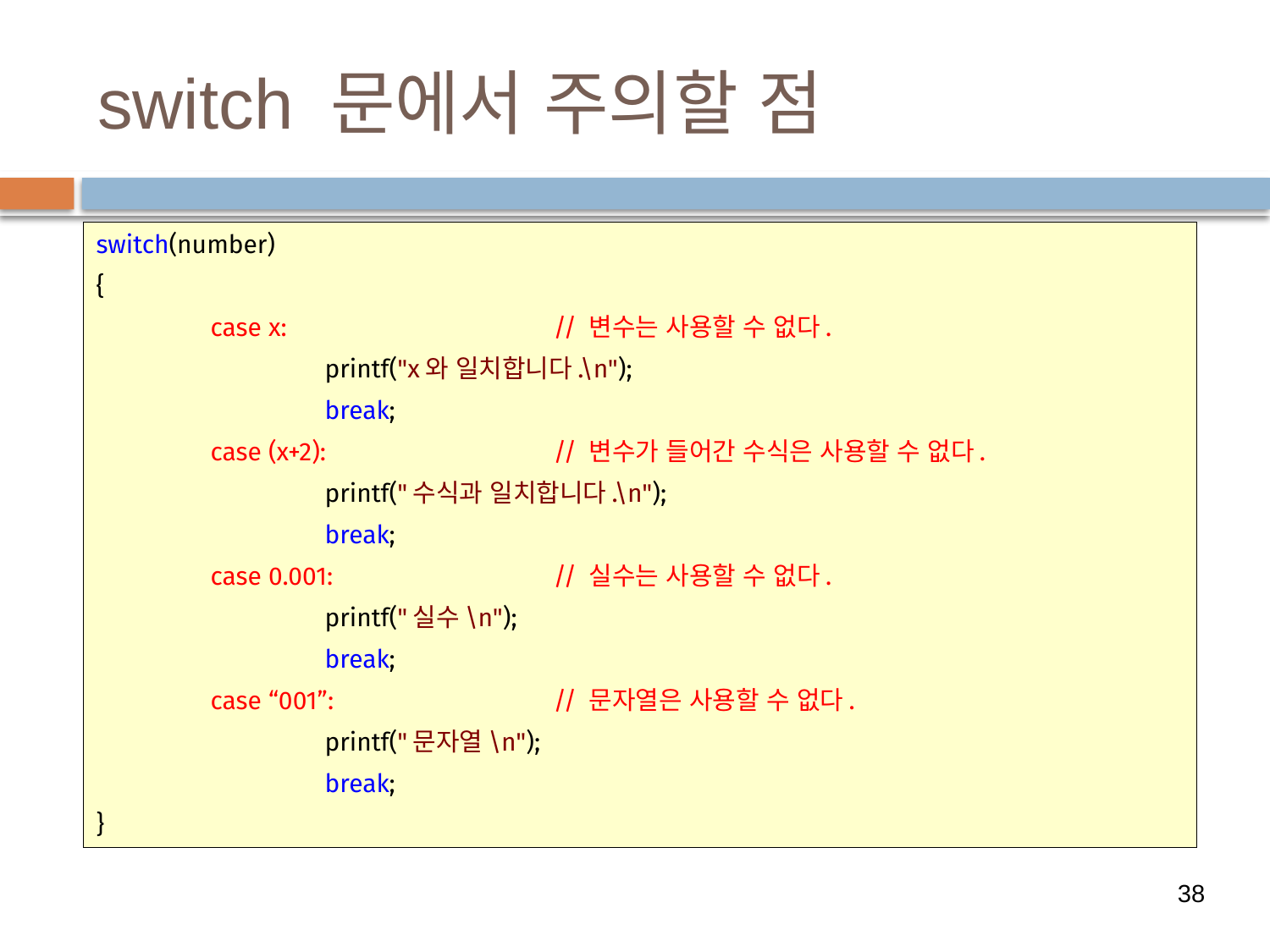

# switch 문에서 주의할 점
switch(number)
{
	case x:			// 변수는 사용할 수 없다.
		printf("x와 일치합니다.\n");
		break;
	case (x+2):		// 변수가 들어간 수식은 사용할 수 없다.
		printf("수식과 일치합니다.\n");
		break;
	case 0.001:		// 실수는 사용할 수 없다.
		printf("실수\n");
		break;
	case “001”:		// 문자열은 사용할 수 없다.
		printf("문자열\n");
		break;
}
38